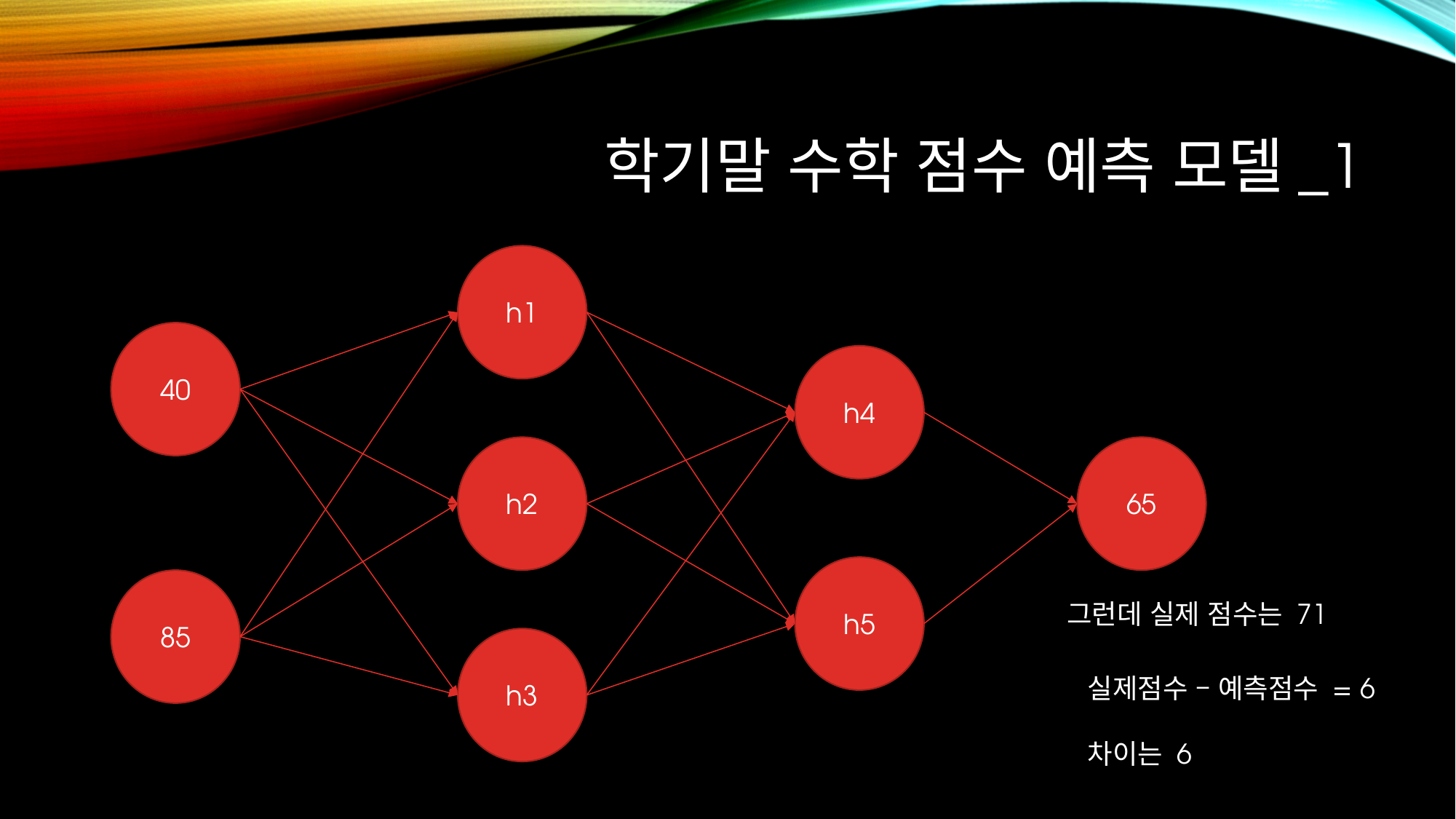

# 학기말 수학 점수 예측 모델_1
h1
40
h4
h2
65
h5
85
그런데 실제 점수는 71
h3
실제점수 – 예측점수 = 6

차이는 6